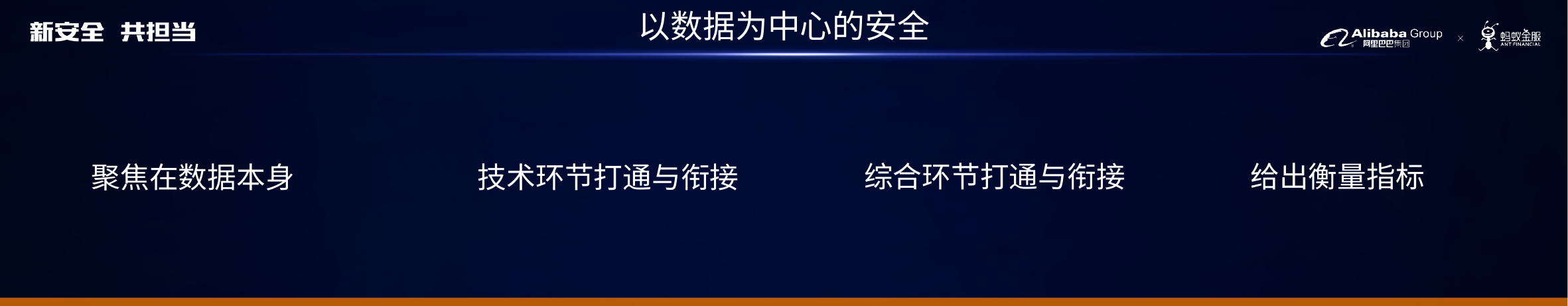

# 以数据为中心的安全
聚焦在数据本身
技术环节打通与衔接
综合环节打通与衔接
给出衡量指标